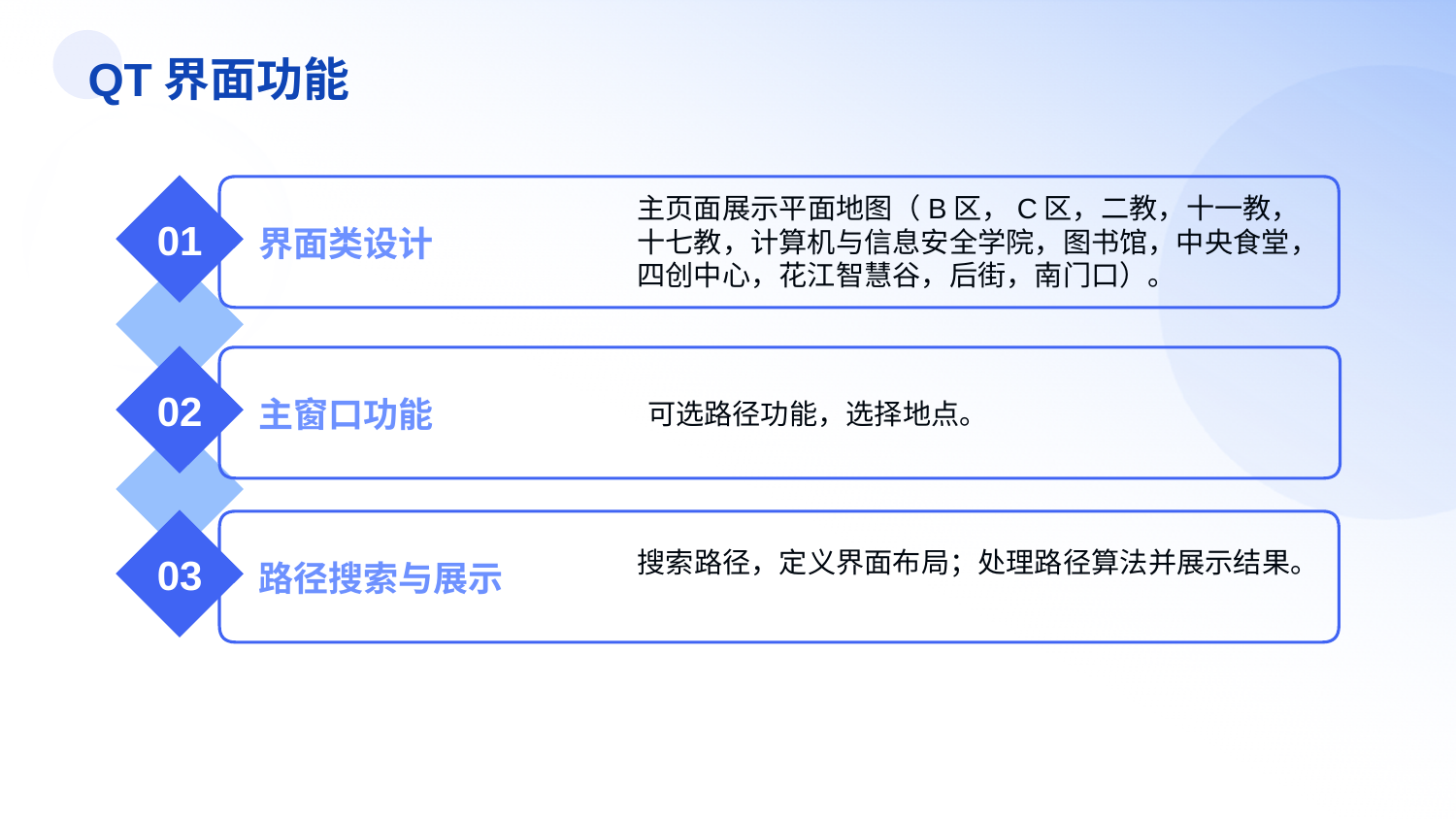

QT界面功能

主页面展示平面地图（B区，C区，二教，十一教，十七教，计算机与信息安全学院，图书馆，中央食堂，四创中心，花江智慧谷，后街，南门口）。

01

界面类设计

02

主窗口功能
可选路径功能，选择地点。

03

搜索路径，定义界面布局；处理路径算法并展示结果。
路径搜索与展示